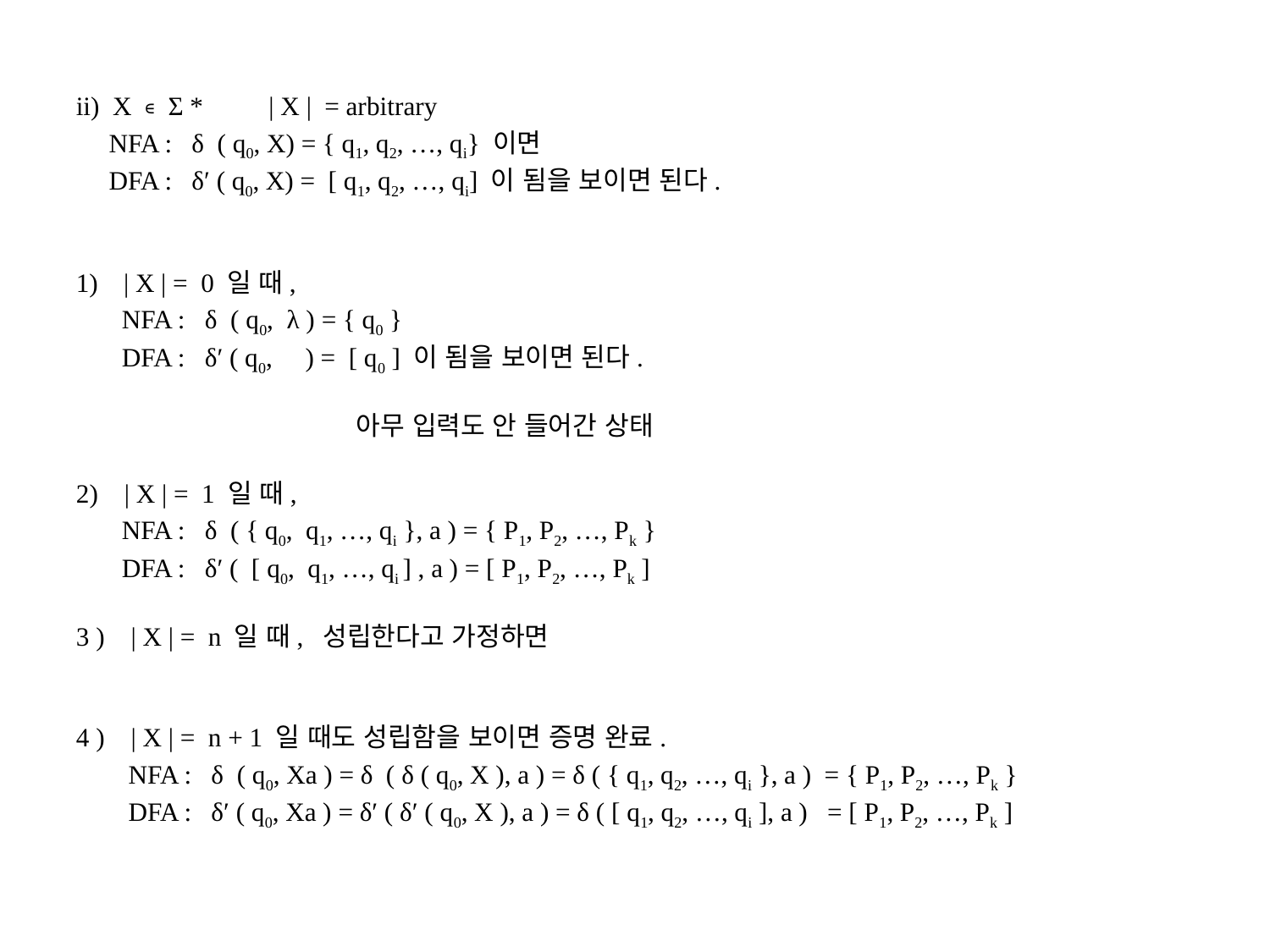

ii)  X  ∊  Σ *          | X |  = arbitrary
     NFA :   δ  ( q0, X) = { q1, q2, …, qi} 이면
     DFA :   δ′ ( q0, X) =  [ q1, q2, …, qi] 이 됨을 보이면 된다.

| X | =  0 일 때,
       NFA :   δ  ( q0,  λ ) = { q0 }
       DFA :   δ′ ( q0,     ) =  [ q0 ] 이 됨을 보이면 된다.

                                     아무 입력도 안 들어간 상태

2)    | X | =  1 일 때,
       NFA :   δ  ( { q0,  q1, …, qi }, a ) = { P1, P2, …, Pk }
       DFA :   δ′ (  [ q0,  q1, …, qi ] , a ) = [ P1, P2, …, Pk ]

3 )    | X | =  n 일 때,  성립한다고 가정하면

4 )    | X | =  n + 1 일 때도 성립함을 보이면 증명 완료.
        NFA :   δ  ( q0, Xa ) = δ  ( δ ( q0, X ), a ) = δ ( { q1, q2, …, qi }, a )  = { P1, P2, …, Pk }
        DFA :   δ′ ( q0, Xa ) = δ′ ( δ′ ( q0, X ), a ) = δ ( [ q1, q2, …, qi ], a )   = [ P1, P2, …, Pk ]